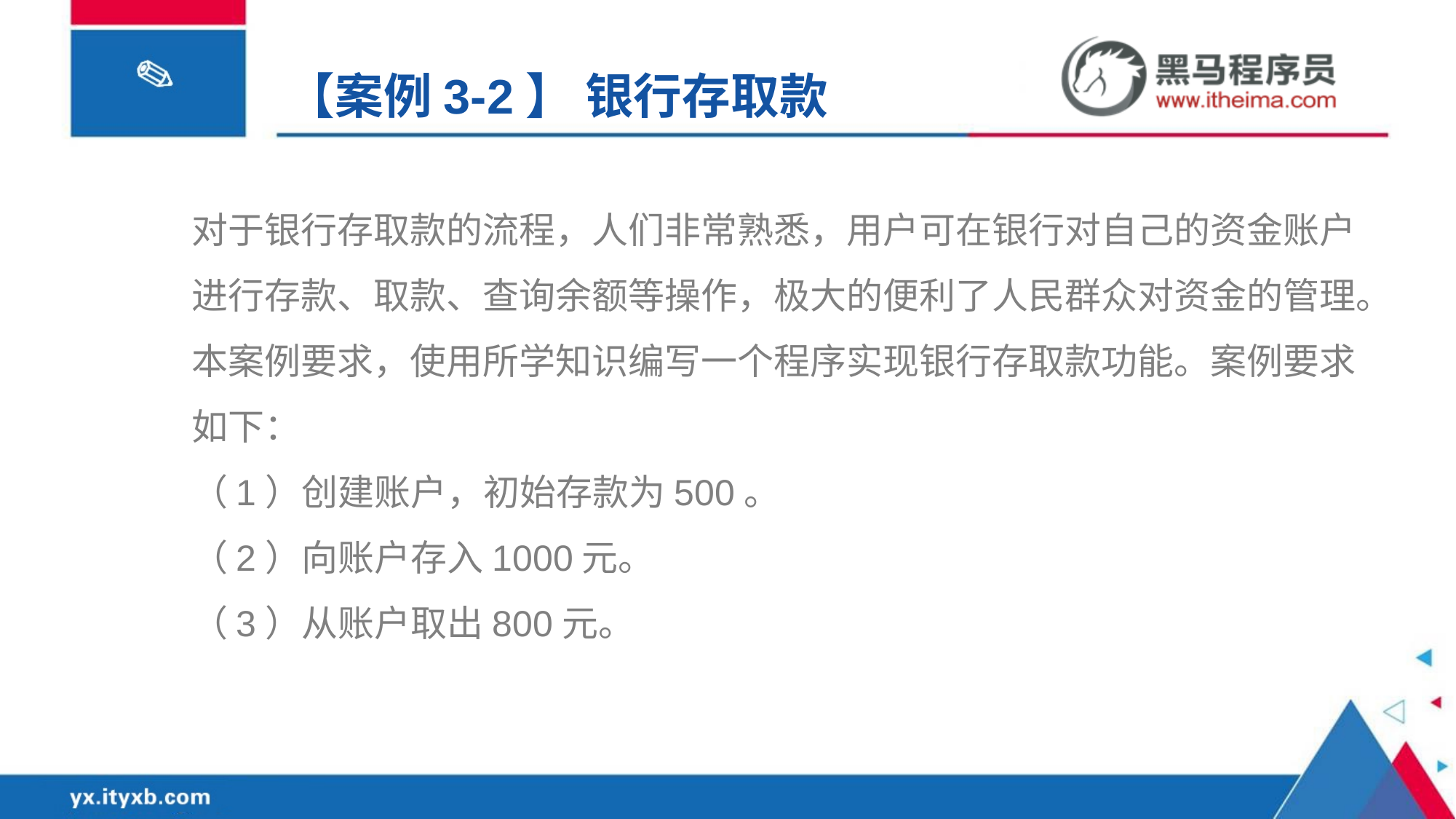

【案例3-2】 银行存取款
对于银行存取款的流程，人们非常熟悉，用户可在银行对自己的资金账户进行存款、取款、查询余额等操作，极大的便利了人民群众对资金的管理。
本案例要求，使用所学知识编写一个程序实现银行存取款功能。案例要求如下：
（1）创建账户，初始存款为500。
（2）向账户存入1000元。
（3）从账户取出800元。